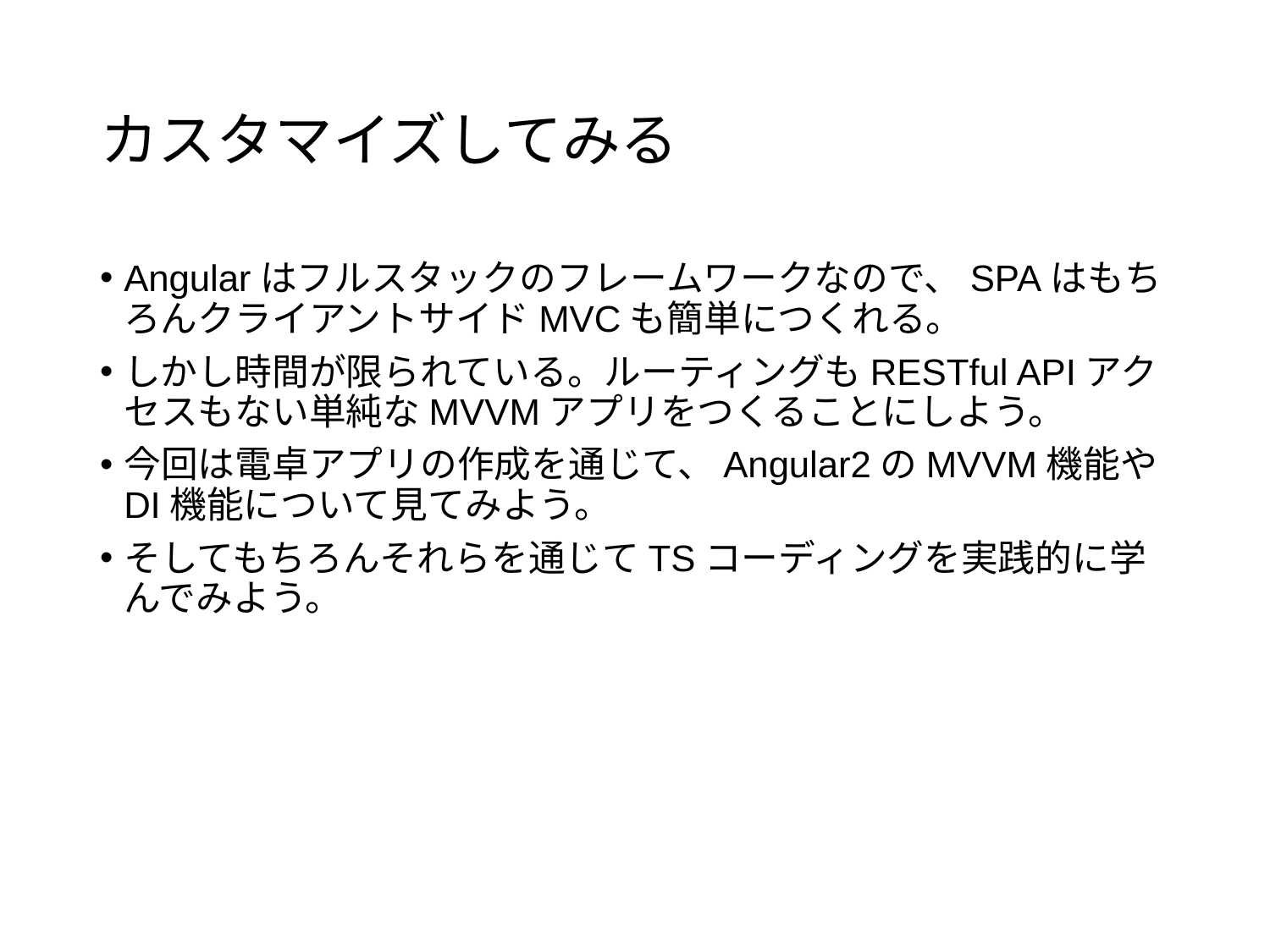

# カスタマイズしてみる
Angularはフルスタックのフレームワークなので、SPAはもちろんクライアントサイドMVCも簡単につくれる。
しかし時間が限られている。ルーティングもRESTful APIアクセスもない単純なMVVMアプリをつくることにしよう。
今回は電卓アプリの作成を通じて、Angular2のMVVM機能やDI機能について見てみよう。
そしてもちろんそれらを通じてTSコーディングを実践的に学んでみよう。